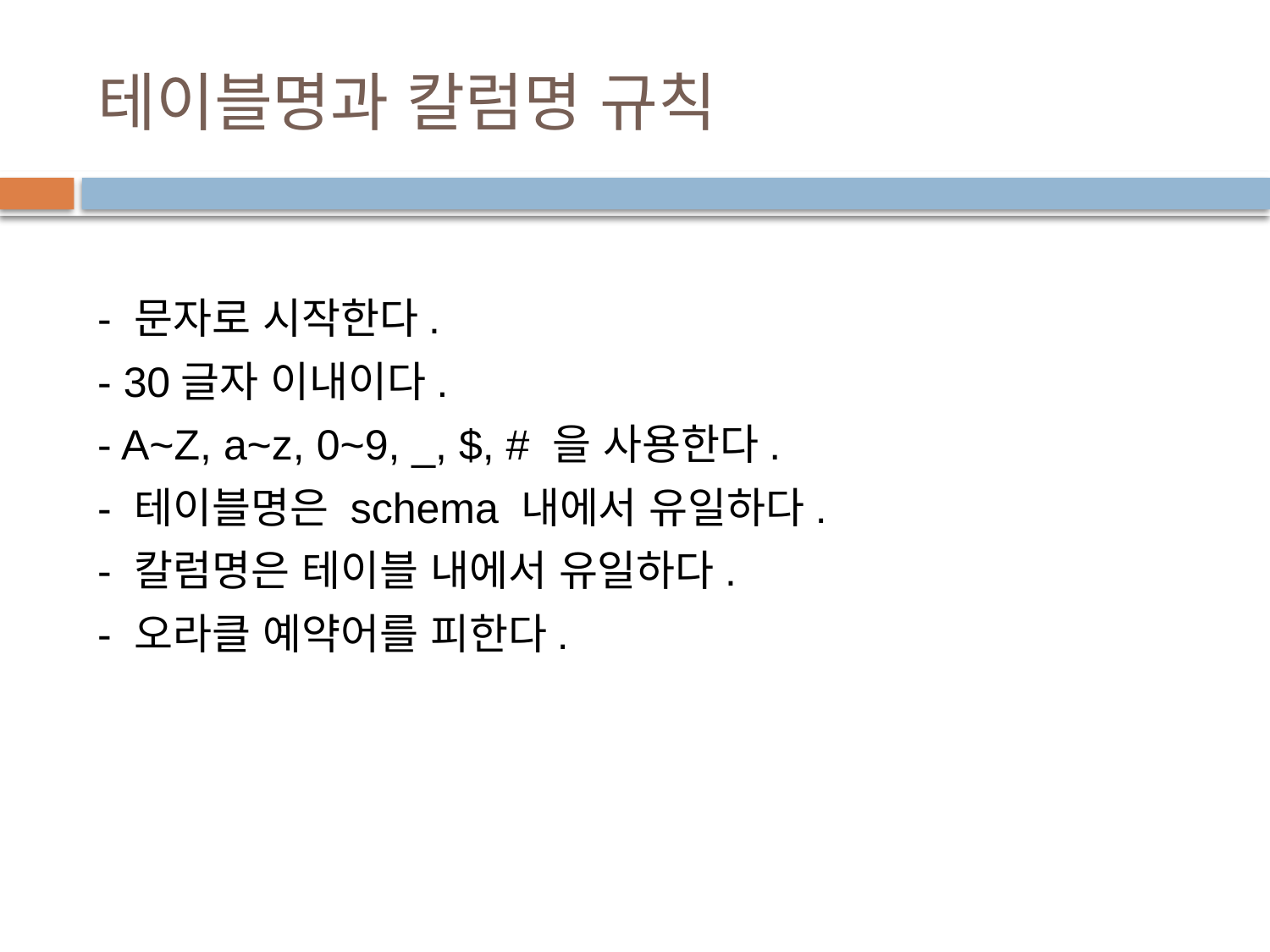

# 테이블명과 칼럼명 규칙

- 문자로 시작한다.
- 30글자 이내이다.
- A~Z, a~z, 0~9, _, $, # 을 사용한다.
- 테이블명은 schema 내에서 유일하다.
- 칼럼명은 테이블 내에서 유일하다.
- 오라클 예약어를 피한다.